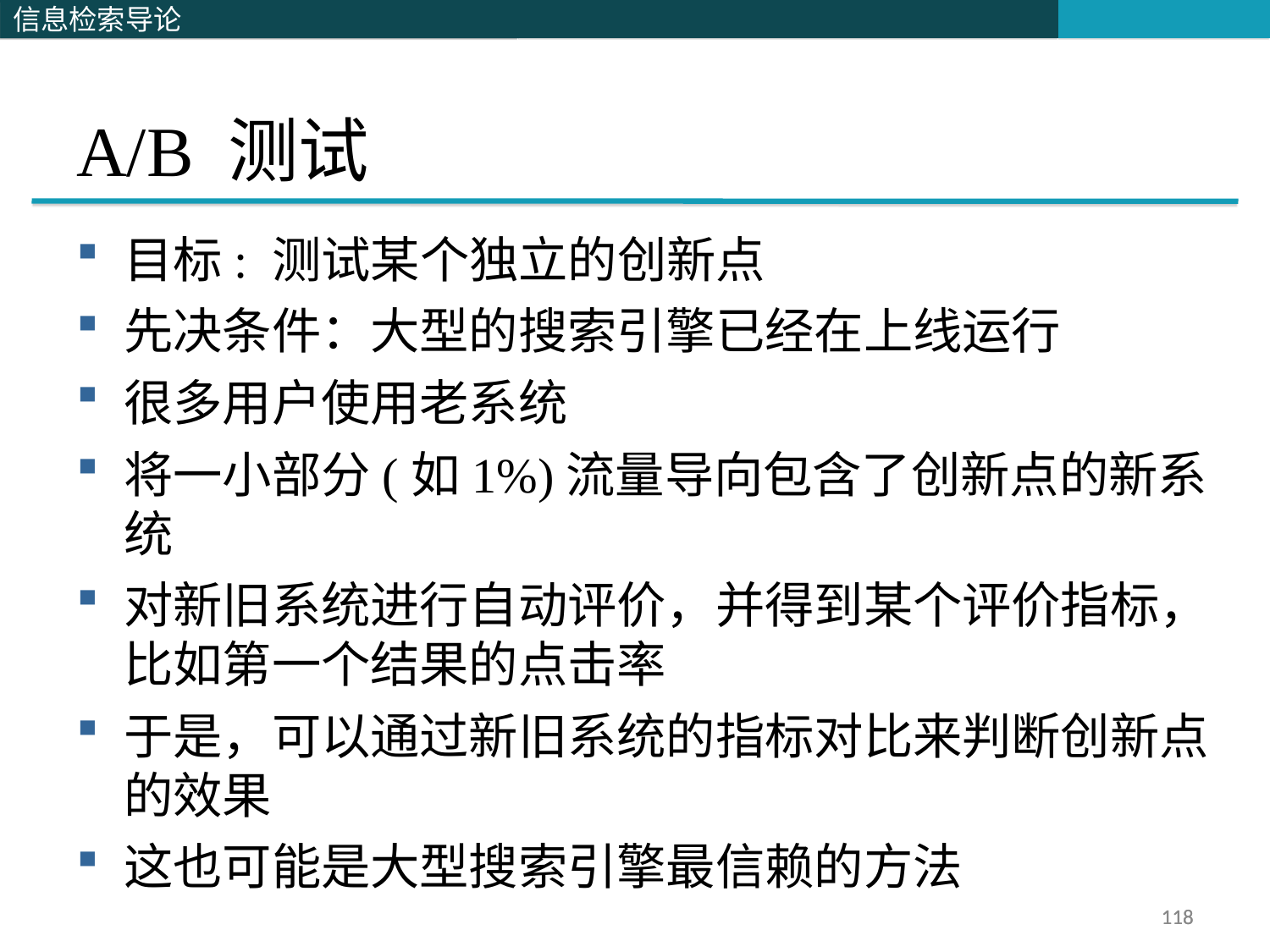

# A/B 测试
目标: 测试某个独立的创新点
先决条件：大型的搜索引擎已经在上线运行
很多用户使用老系统
将一小部分(如1%)流量导向包含了创新点的新系统
对新旧系统进行自动评价，并得到某个评价指标，比如第一个结果的点击率
于是，可以通过新旧系统的指标对比来判断创新点的效果
这也可能是大型搜索引擎最信赖的方法

118
118